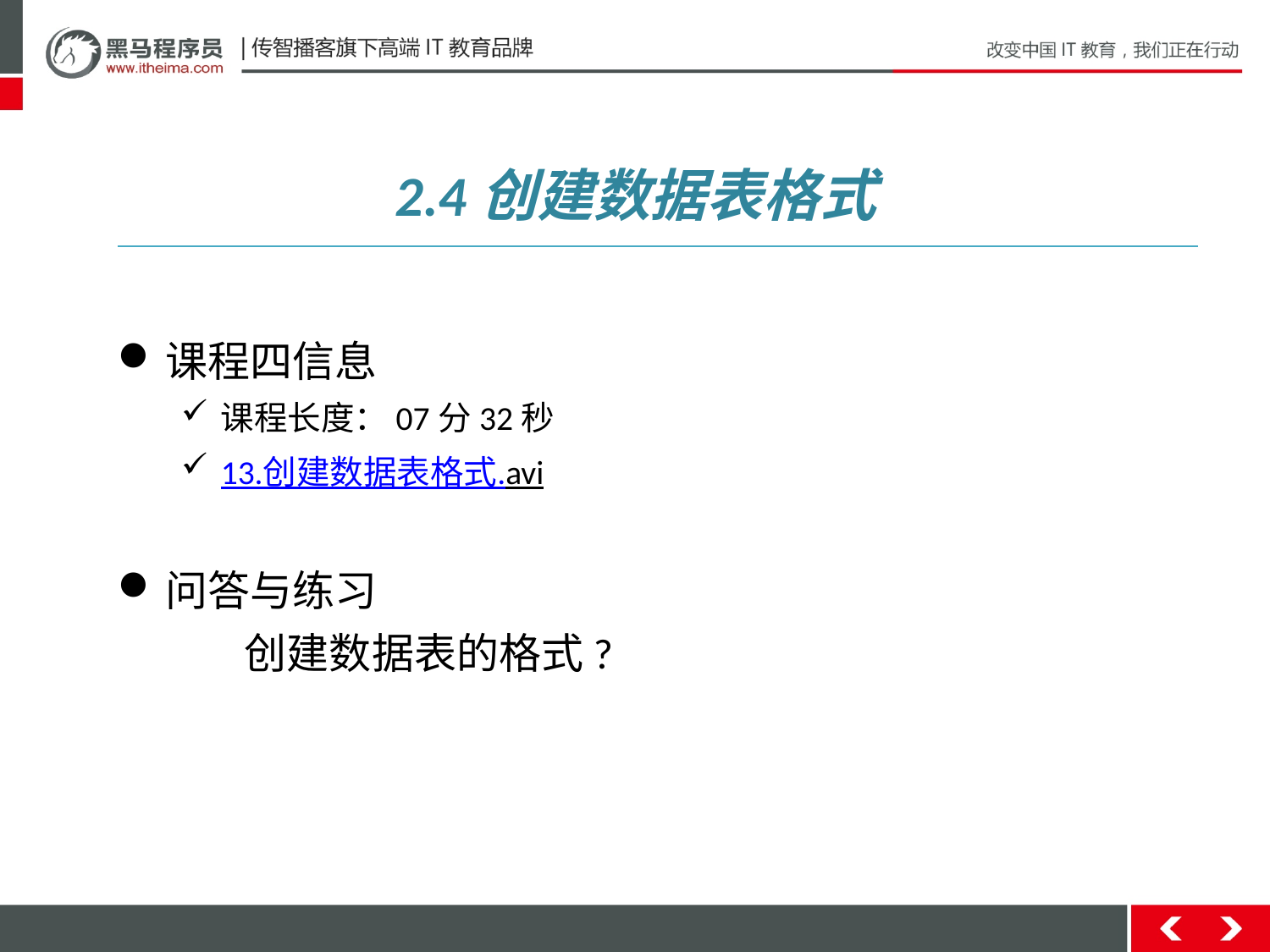

2.4创建数据表格式

课程四信息
课程长度：07分32秒
13.创建数据表格式.avi

问答与练习
	创建数据表的格式?